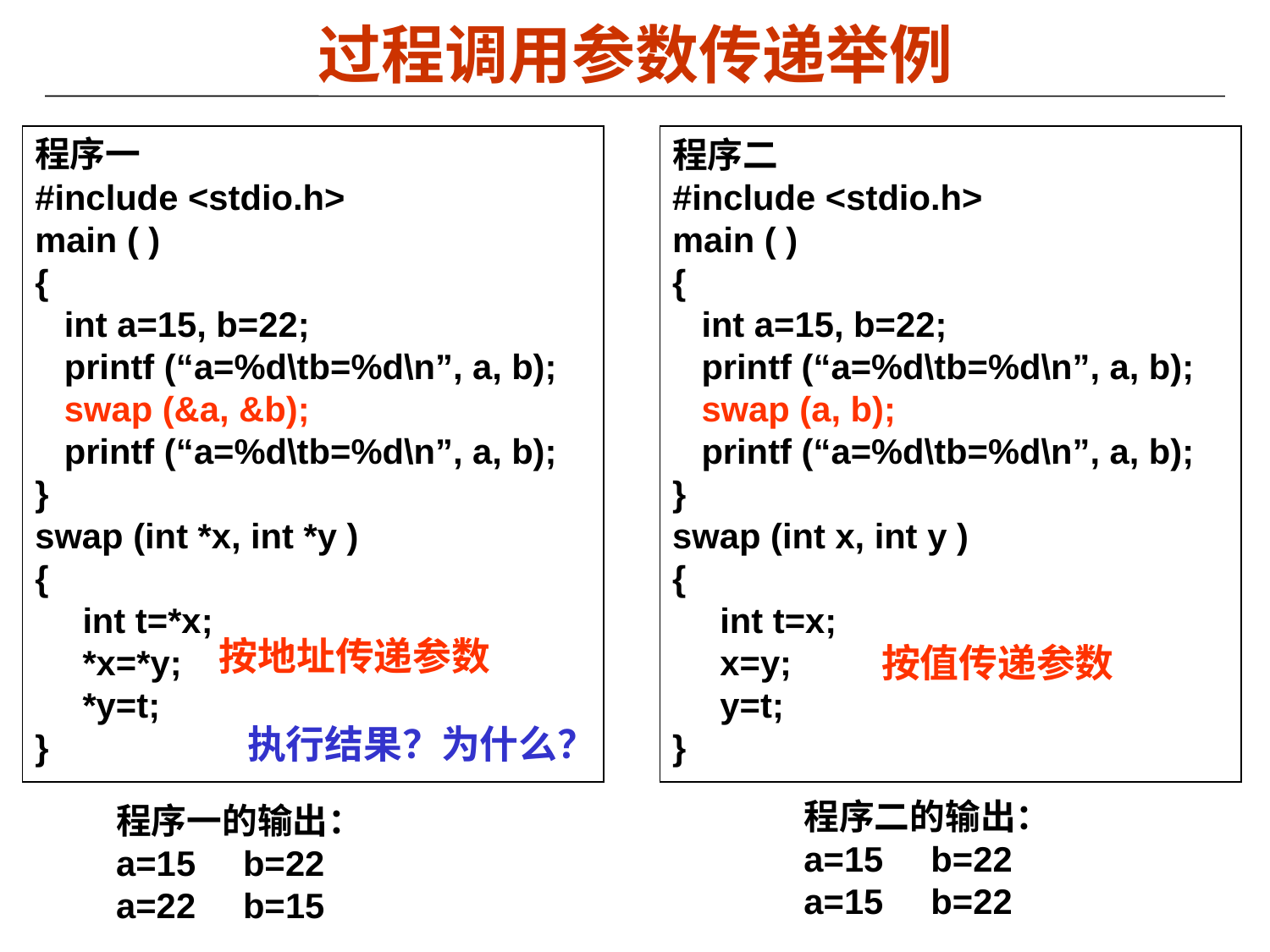

# 过程调用参数传递举例
程序一
#include <stdio.h>
main ( )
{
   int a=15, b=22;
   printf (“a=%d\tb=%d\n”, a, b);
   swap (&a, &b);
   printf (“a=%d\tb=%d\n”, a, b);
}
swap (int *x, int *y )
{
	int t=*x;
	*x=*y;
	*y=t;
}

程序二
#include <stdio.h>
main ( )
{
   int a=15, b=22;
   printf (“a=%d\tb=%d\n”, a, b);
   swap (a, b);
   printf (“a=%d\tb=%d\n”, a, b);
}
swap (int x, int y )
{
	int t=x;
	x=y;
	y=t;
}
按地址传递参数
按值传递参数
执行结果？为什么？
程序二的输出：
a=15	b=22
a=15	b=22
程序一的输出：
a=15	b=22
a=22	b=15